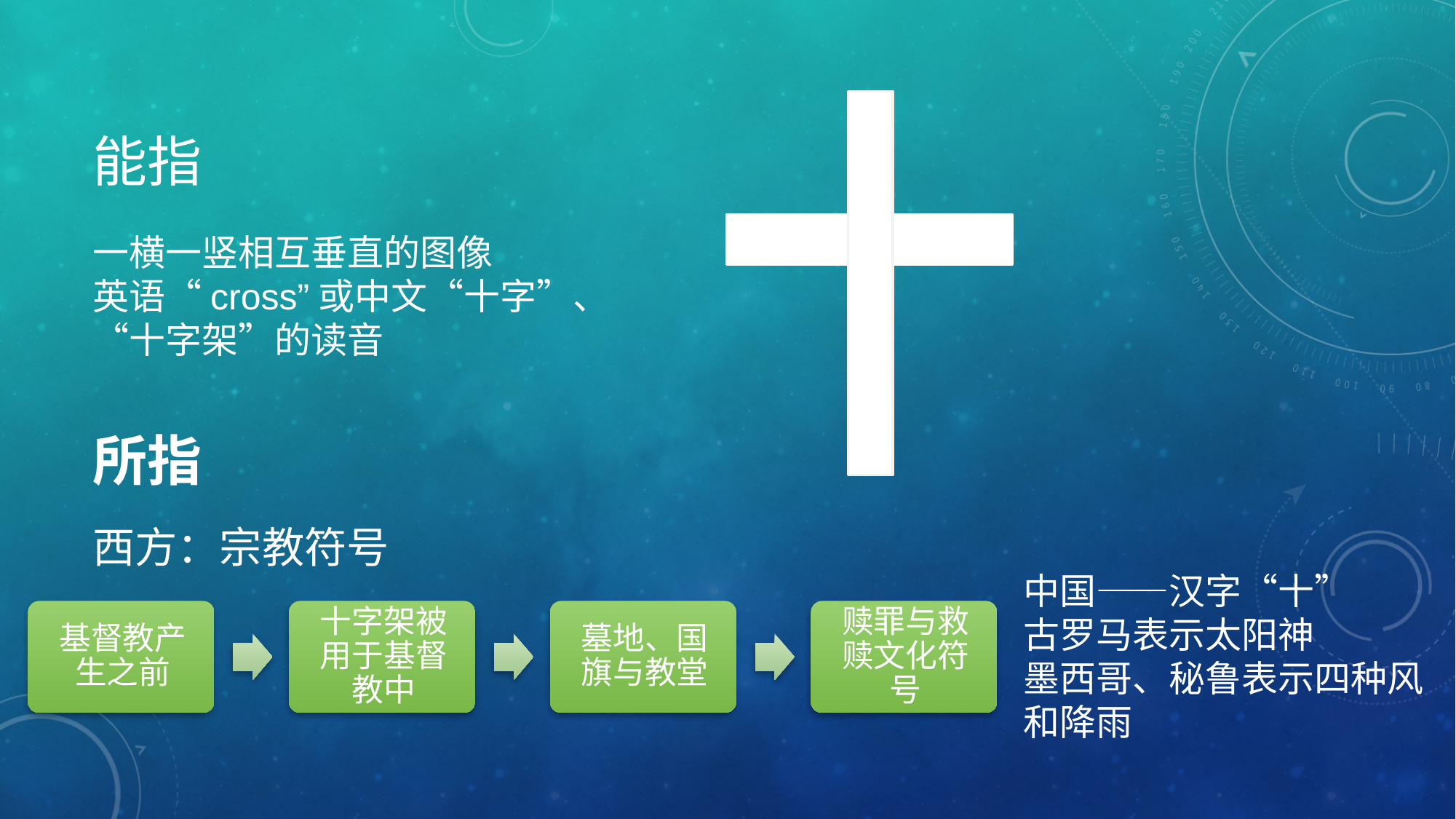

# 能指

一横一竖相互垂直的图像
英语“cross”或中文“十字”、“十字架”的读音
所指
基督教产生之前

十字架被用于基督教中

墓地、国旗与教堂

赎罪与救赎文化符号
西方：宗教符号
中国——汉字“十”
古罗马表示太阳神
墨西哥、秘鲁表示四种风和降雨